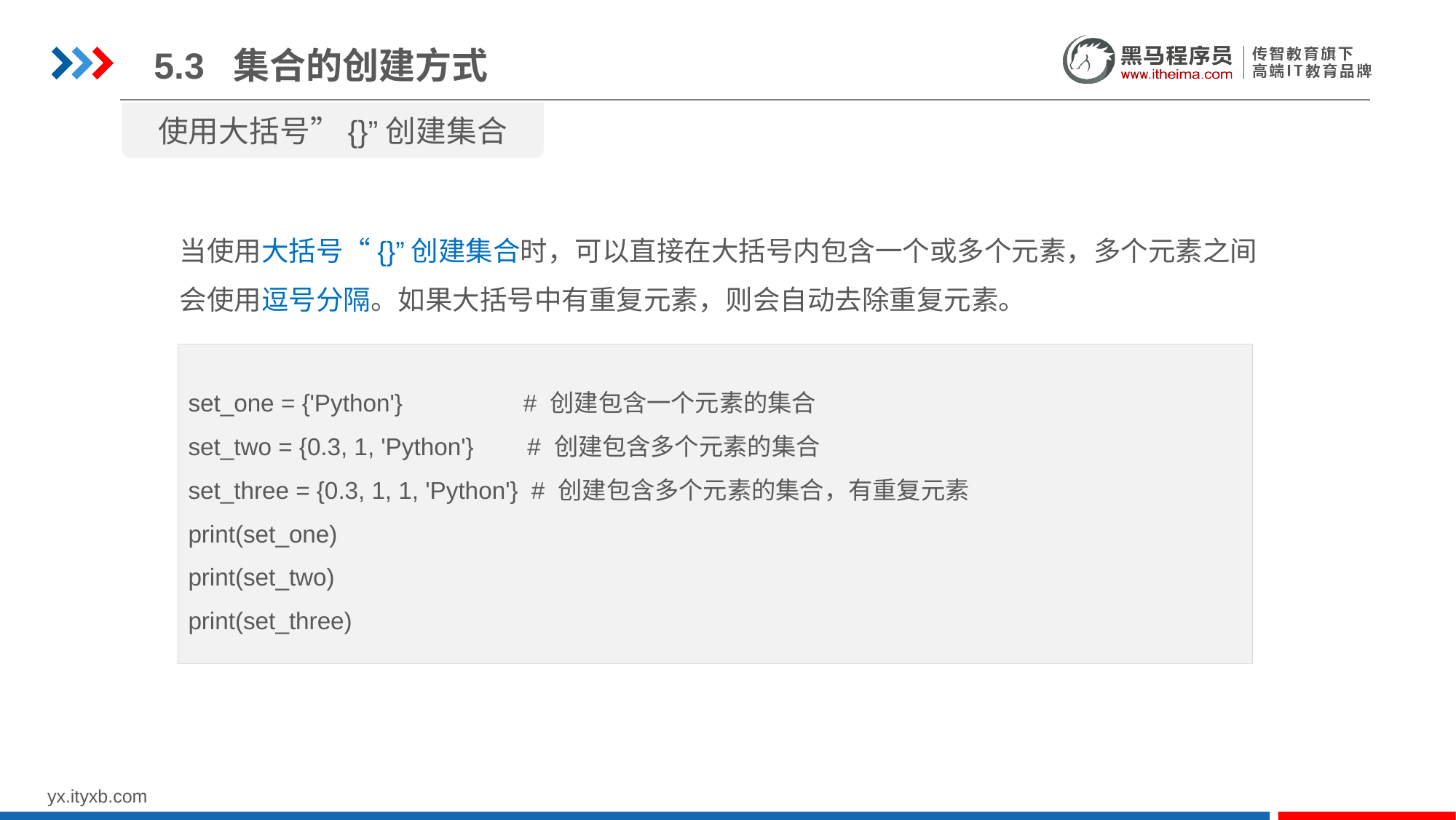

5.3  集合的创建方式

使用大括号”{}”创建集合
当使用大括号“{}”创建集合时，可以直接在大括号内包含一个或多个元素，多个元素之间会使用逗号分隔。如果大括号中有重复元素，则会自动去除重复元素。
set_one = {'Python'}                  # 创建包含一个元素的集合
set_two = {0.3, 1, 'Python'}        # 创建包含多个元素的集合
set_three = {0.3, 1, 1, 'Python'}  # 创建包含多个元素的集合，有重复元素
print(set_one)
print(set_two)
print(set_three)